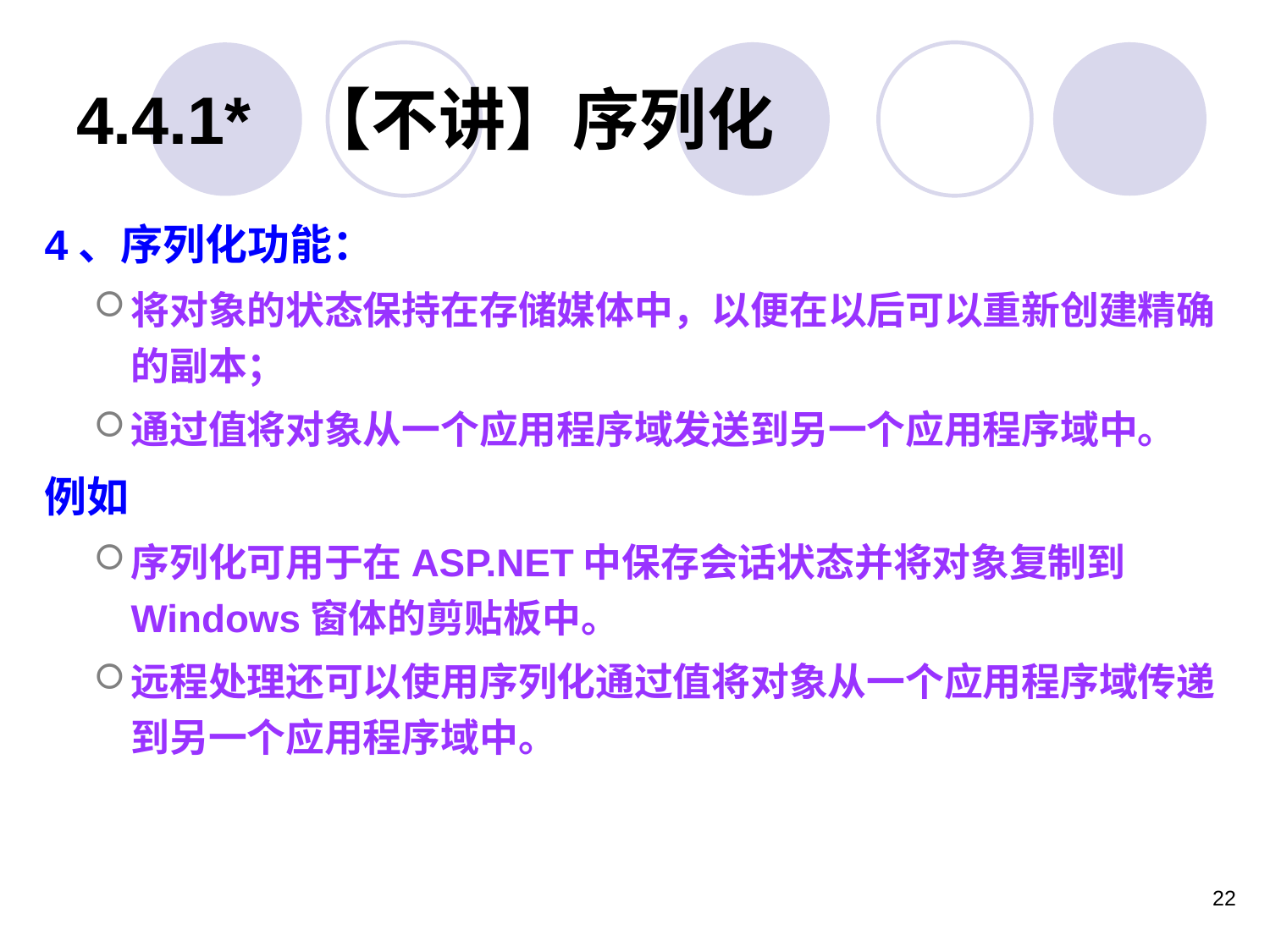

# 4.4.1*  【不讲】序列化
4、序列化功能：
将对象的状态保持在存储媒体中，以便在以后可以重新创建精确的副本；
通过值将对象从一个应用程序域发送到另一个应用程序域中。
例如
序列化可用于在ASP.NET中保存会话状态并将对象复制到Windows窗体的剪贴板中。
远程处理还可以使用序列化通过值将对象从一个应用程序域传递到另一个应用程序域中。

22